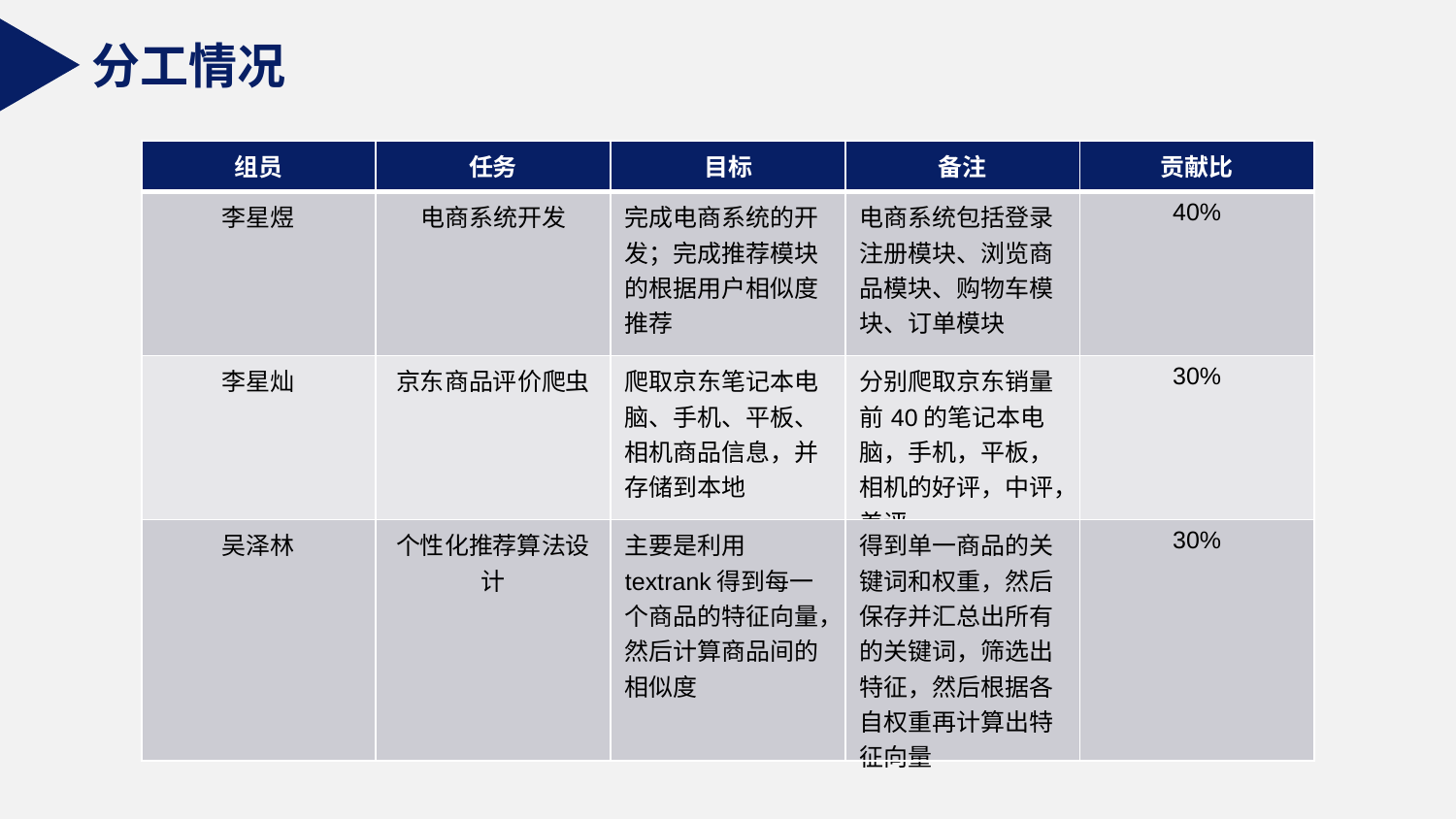

分工情况
| 组员 | 任务 | 目标 | 备注 | 贡献比 |
| --- | --- | --- | --- | --- |
| 李星煜 | 电商系统开发 | 完成电商系统的开发；完成推荐模块的根据用户相似度推荐 | 电商系统包括登录注册模块、浏览商品模块、购物车模块、订单模块 | 40% |
| 李星灿 | 京东商品评价爬虫 | 爬取京东笔记本电脑、手机、平板、相机商品信息，并存储到本地 | 分别爬取京东销量前40的笔记本电脑，手机，平板，相机的好评，中评，差评 | 30% |
| 吴泽林 | 个性化推荐算法设计 | 主要是利用textrank得到每一个商品的特征向量，然后计算商品间的相似度 | 得到单一商品的关键词和权重，然后保存并汇总出所有的关键词，筛选出特征，然后根据各自权重再计算出特征向量 | 30% |